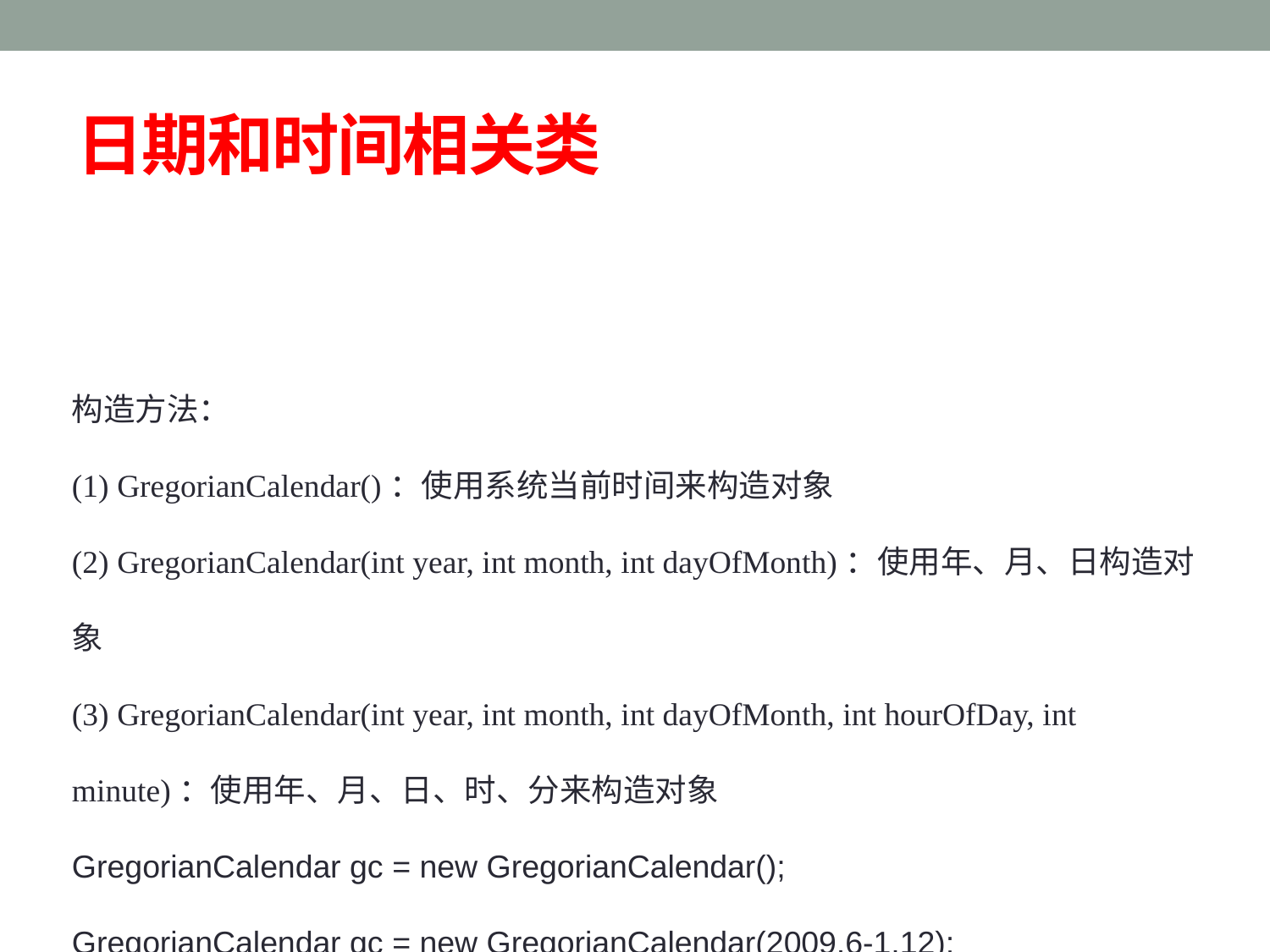

日期和时间相关类
构造方法：
(1) GregorianCalendar()：使用系统当前时间来构造对象
(2) GregorianCalendar(int year, int month, int dayOfMonth)：使用年、月、日构造对象
(3) GregorianCalendar(int year, int month, int dayOfMonth, int hourOfDay, int minute)：使用年、月、日、时、分来构造对象
GregorianCalendar gc = new GregorianCalendar();
GregorianCalendar gc = new GregorianCalendar(2009,6-1,12);